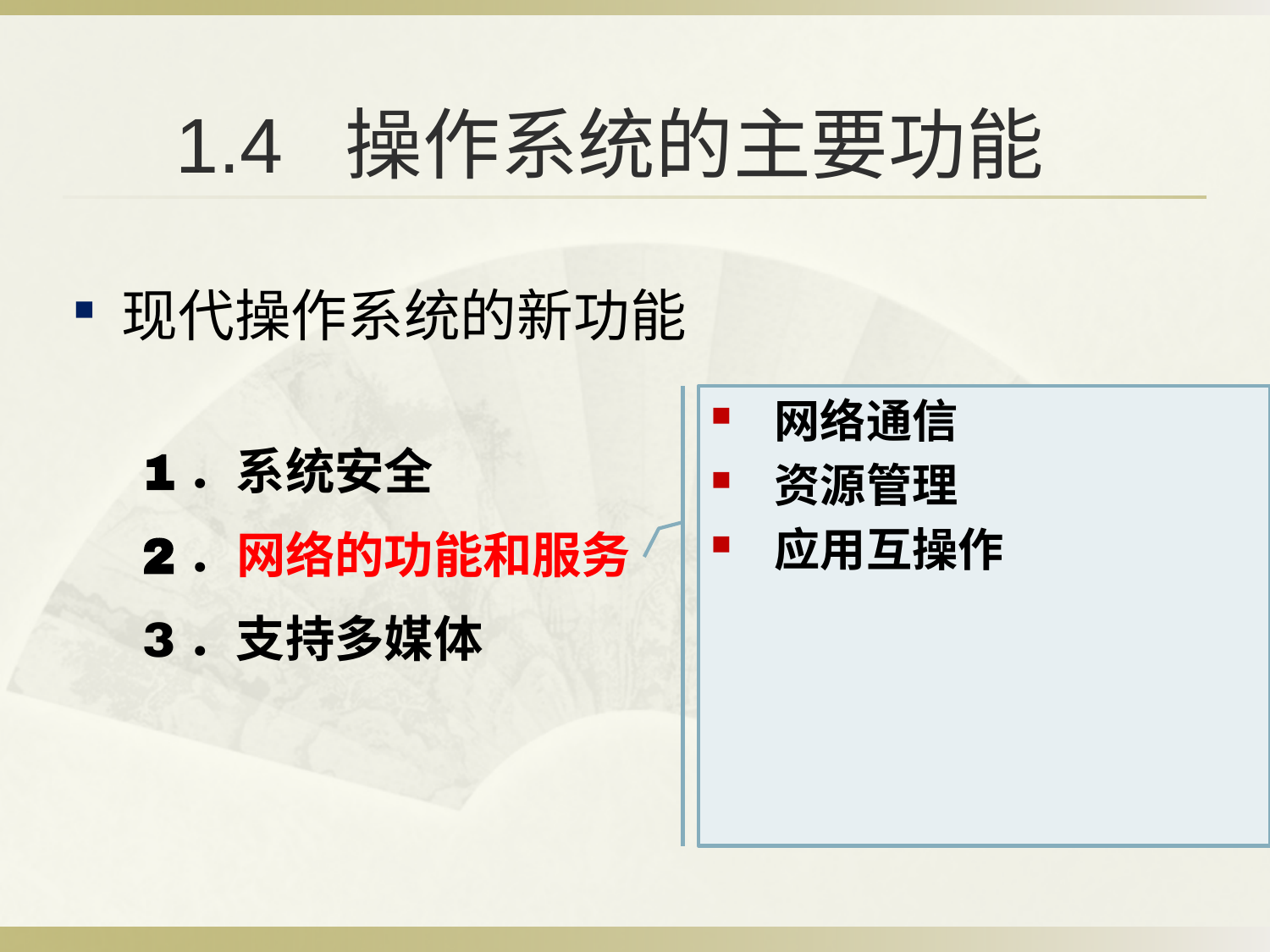

# 1.4  操作系统的主要功能
现代操作系统的新功能
网络通信
资源管理
应用互操作
1．系统安全
2．网络的功能和服务
3．支持多媒体
53